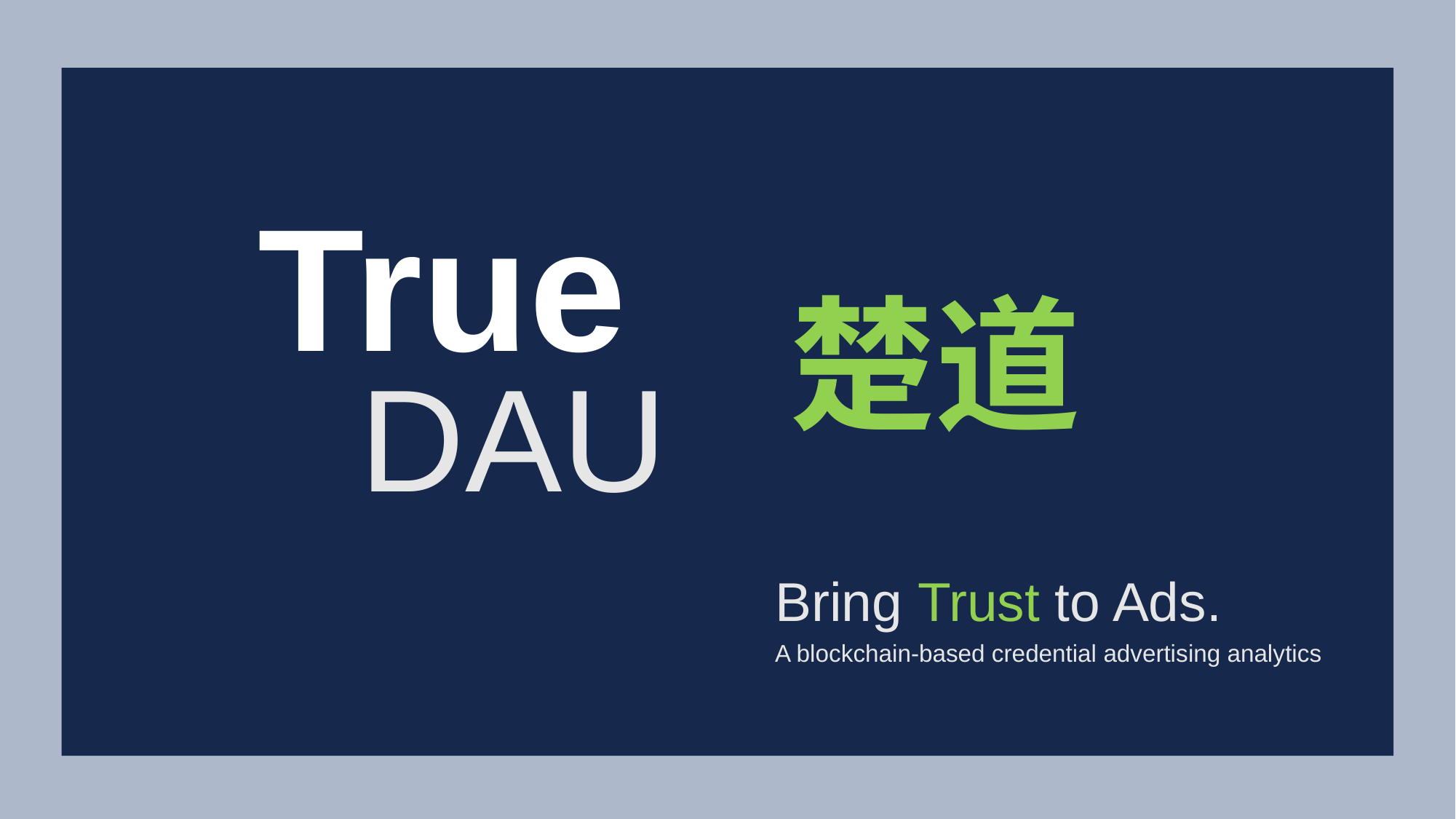

True
楚道
DAU
Bring Trust to Ads.
A blockchain-based credential advertising analytics